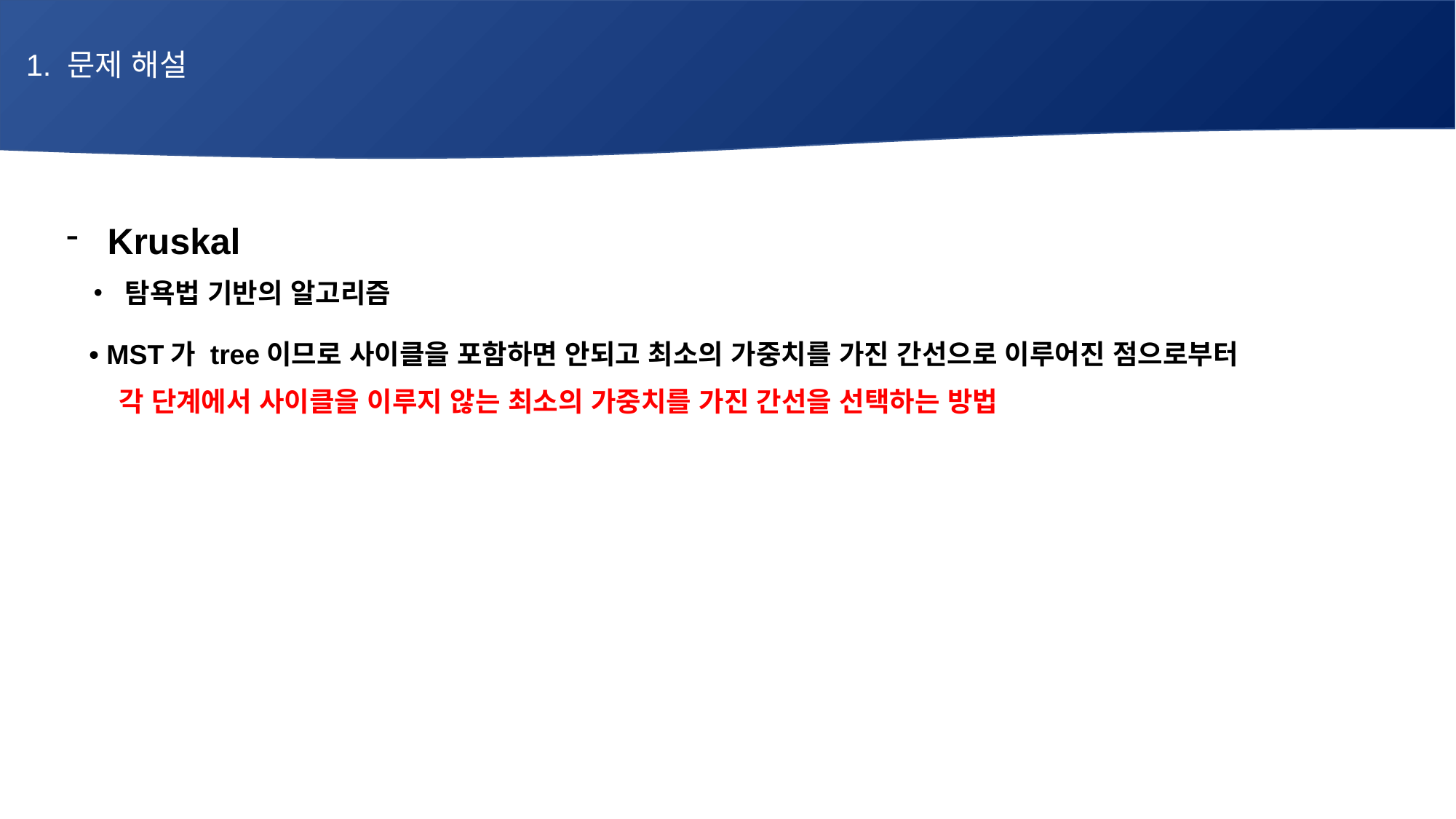

1. 문제 해설
# 매주 1 과제 LV2
Kruskal
   • 탐욕법 기반의 알고리즘

   • MST가 tree이므로 사이클을 포함하면 안되고 최소의 가중치를 가진 간선으로 이루어진 점으로부터
      각 단계에서 사이클을 이루지 않는 최소의 가중치를 가진 간선을 선택하는 방법